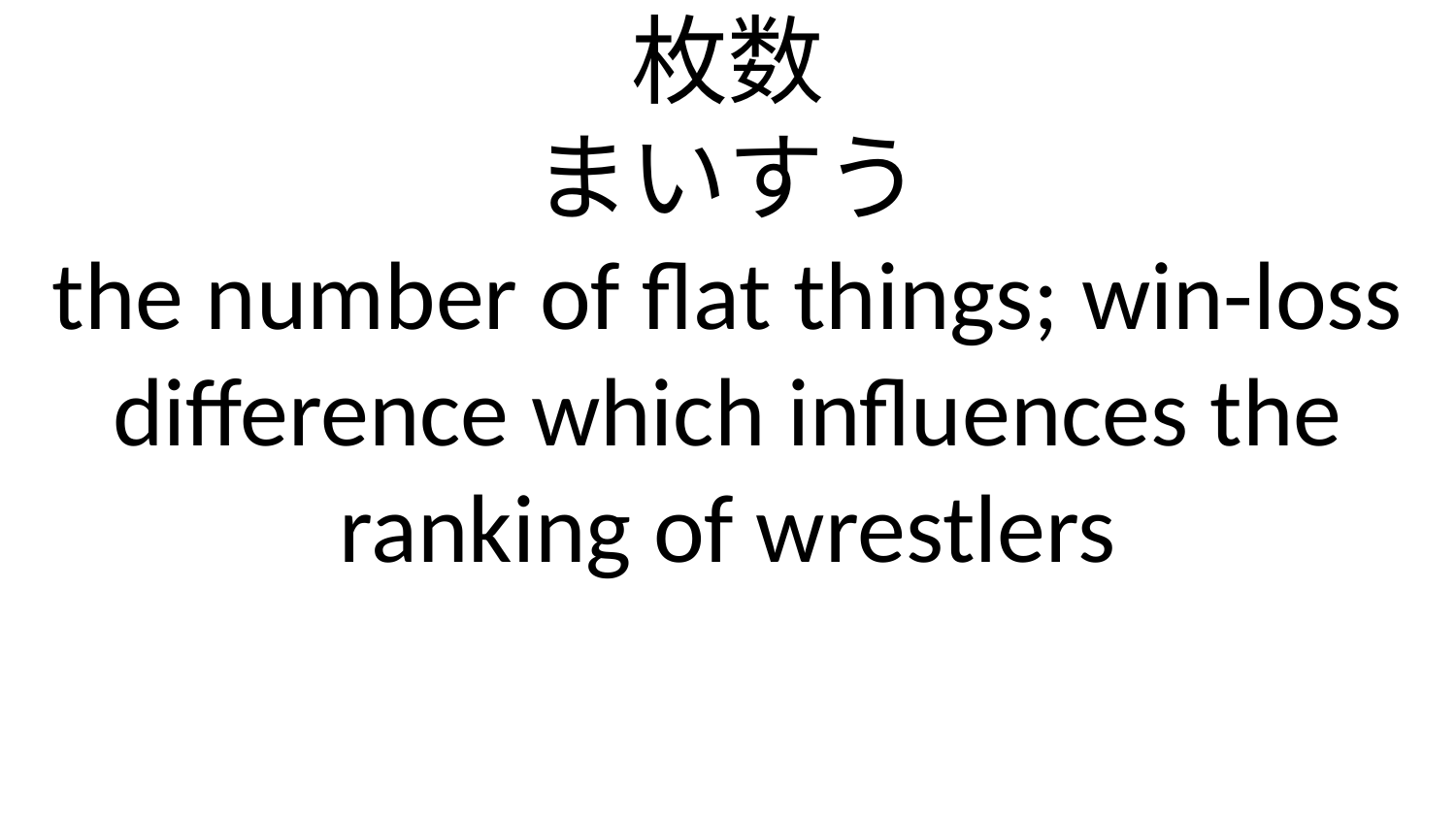

枚数
まいすう
the number of flat things; win-loss difference which influences the ranking of wrestlers